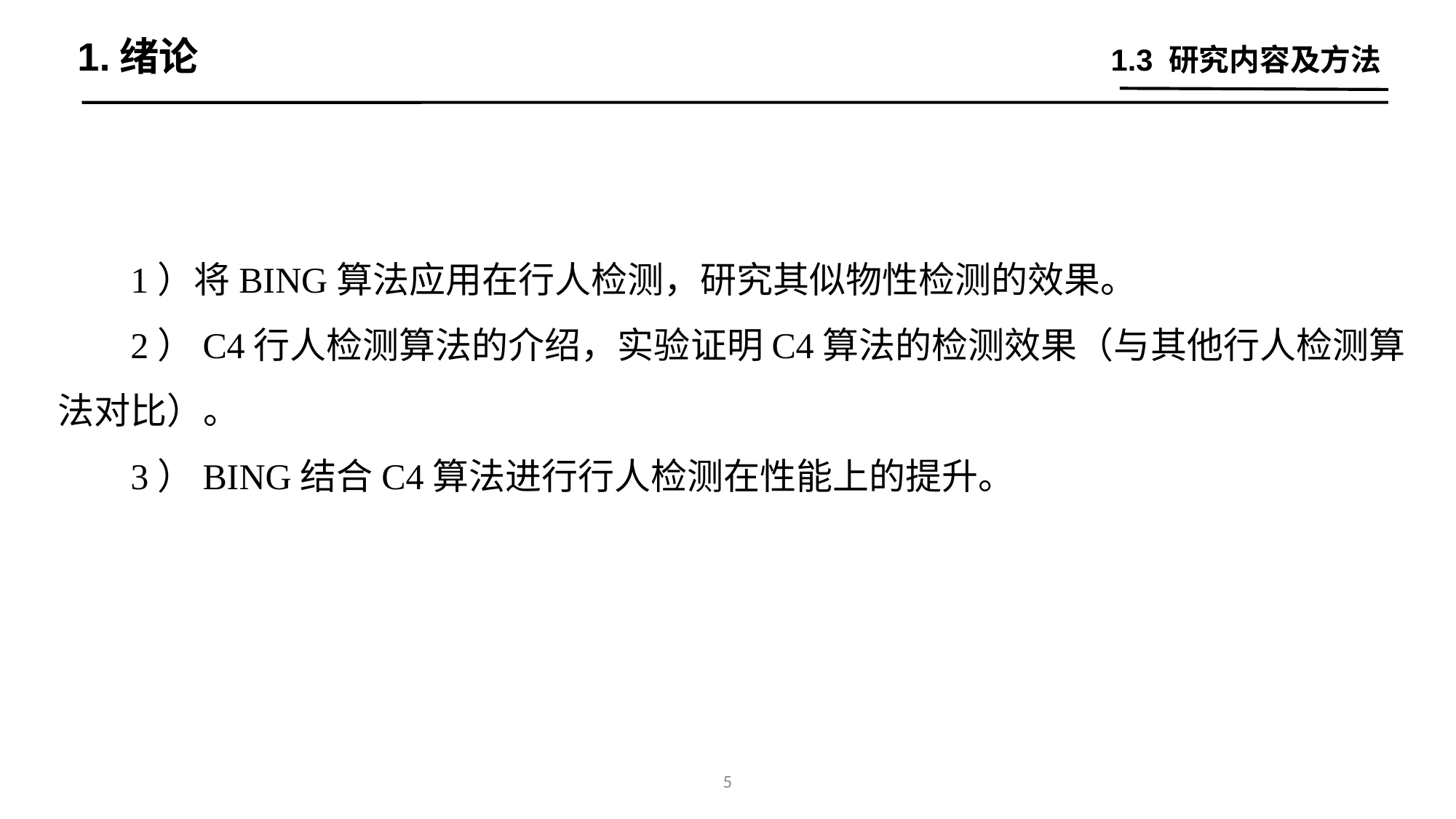

1.绪论
1.3 研究内容及方法

        1）将BING算法应用在行人检测，研究其似物性检测的效果。
        2）C4行人检测算法的介绍，实验证明C4算法的检测效果（与其他行人检测算法对比）。
        3）BING结合C4算法进行行人检测在性能上的提升。
5